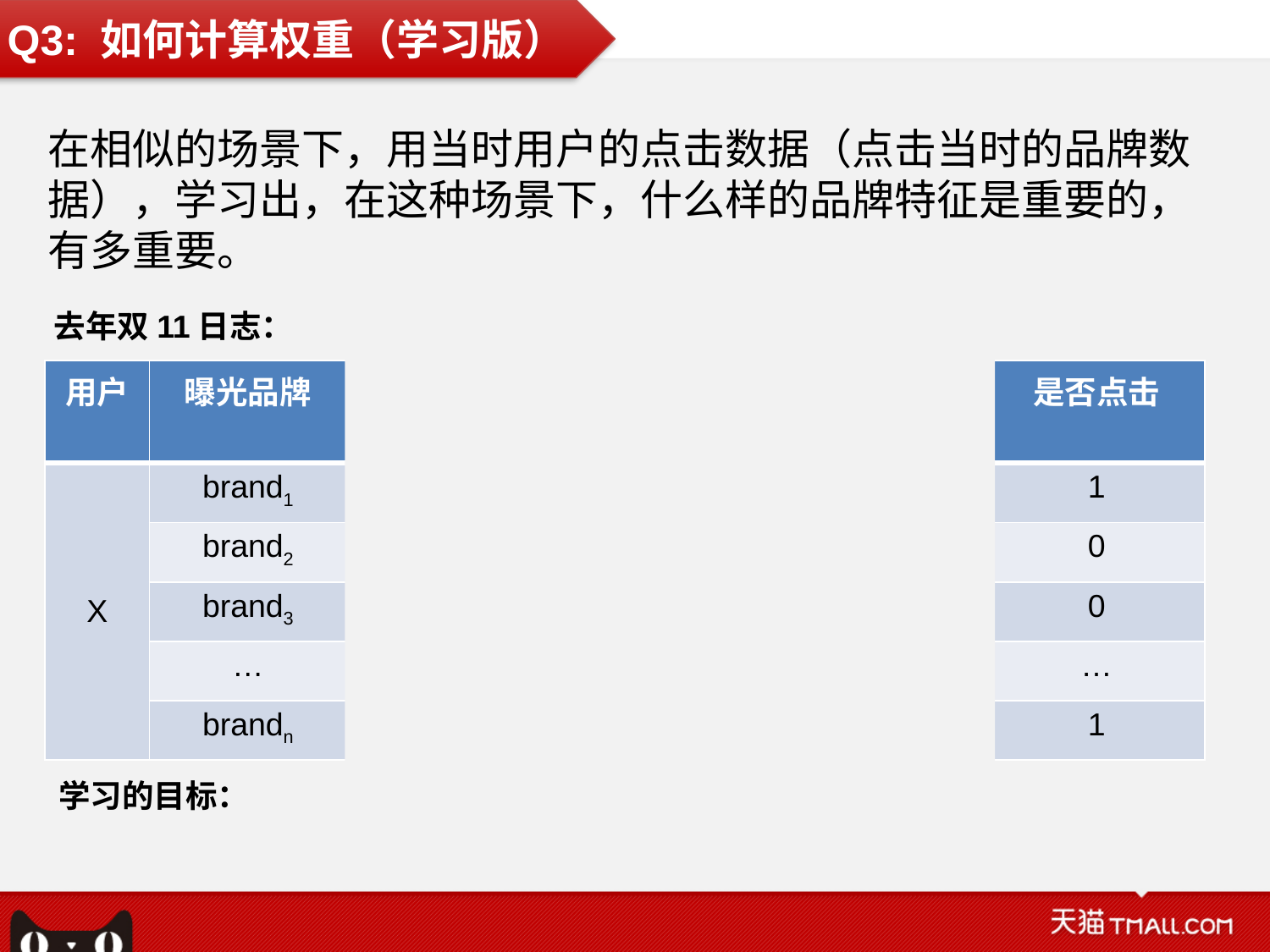

Q3: 如何计算权重（学习版）
在相似的场景下，用当时用户的点击数据（点击当时的品牌数据），学习出，在这种场景下，什么样的品牌特征是重要的，有多重要。
去年双11日志：

| 用户 | 曝光品牌 | 特征1 (点击次数) | 特征2 (购买次数) | … | 特征n | 是否点击 |
| --- | --- | --- | --- | --- | --- | --- |
| X | brand1 | 2 | 0 |  |  | 1 |
|  | brand2 | 3 | 1 |  |  | 0 |
|  | brand3 |  |  |  |  | 0 |
|  | … |  |  |  |  | … |
|  | brandn | … | … |  |  | 1 |
wn
学习的目标：
w1
w2